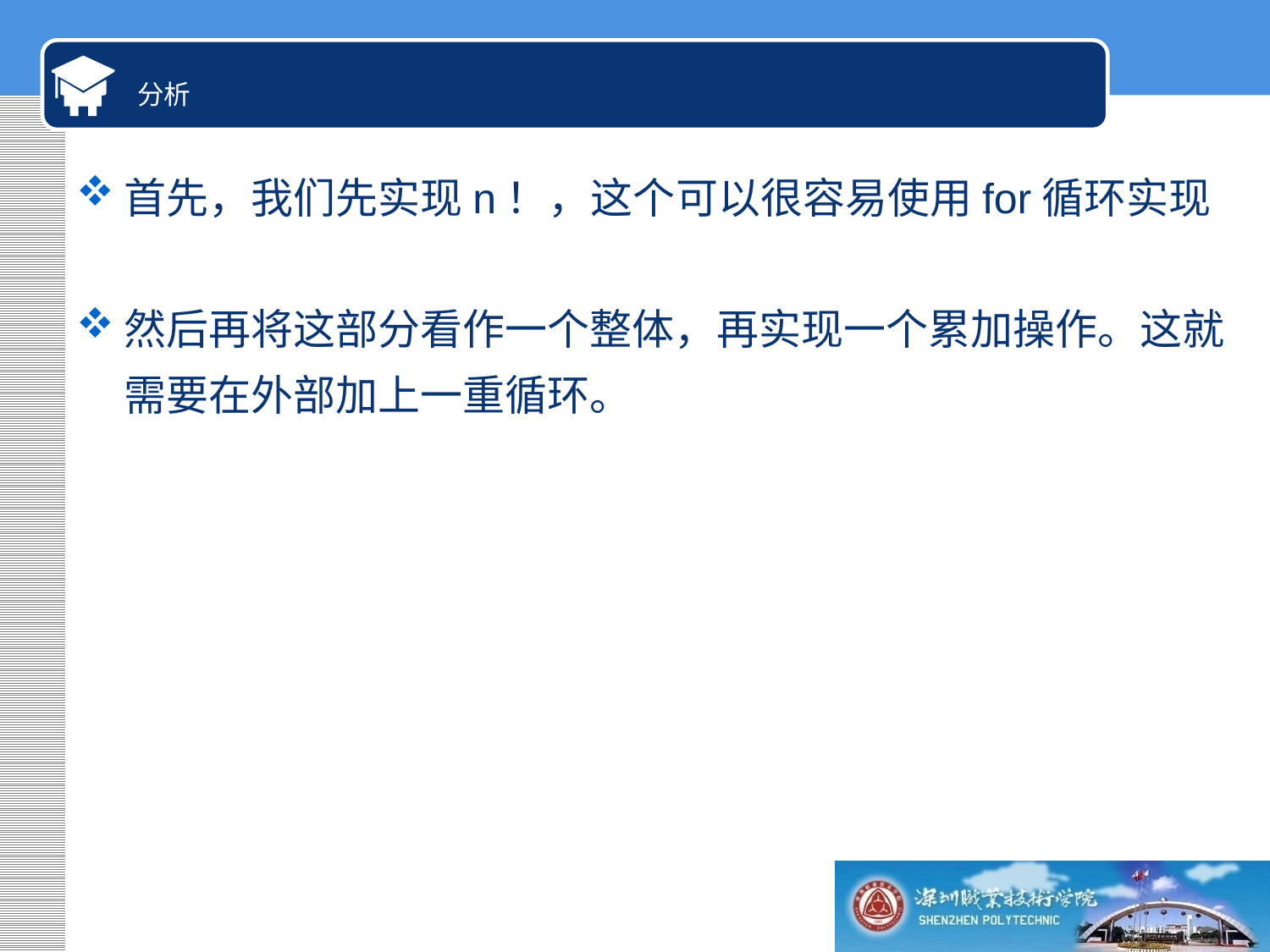

# 分析
首先，我们先实现n！，这个可以很容易使用for循环实现

然后再将这部分看作一个整体，再实现一个累加操作。这就需要在外部加上一重循环。